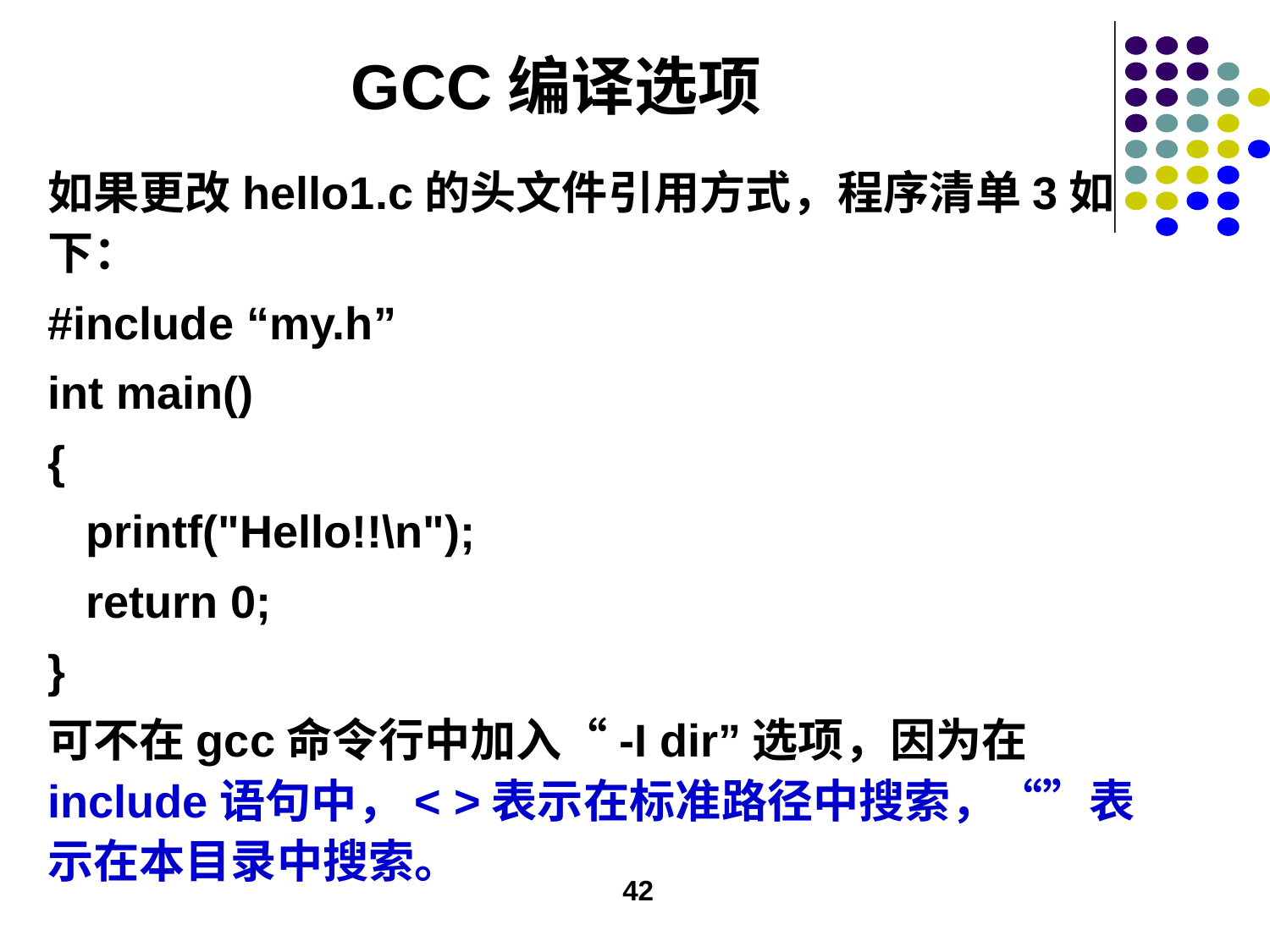

GCC编译选项
如果更改hello1.c的头文件引用方式，程序清单3如下：
#include “my.h”
int main()
{
   printf("Hello!!\n");
   return 0;
}
可不在gcc命令行中加入“-I dir”选项，因为在include语句中，< >表示在标准路径中搜索，“”表示在本目录中搜索。
42